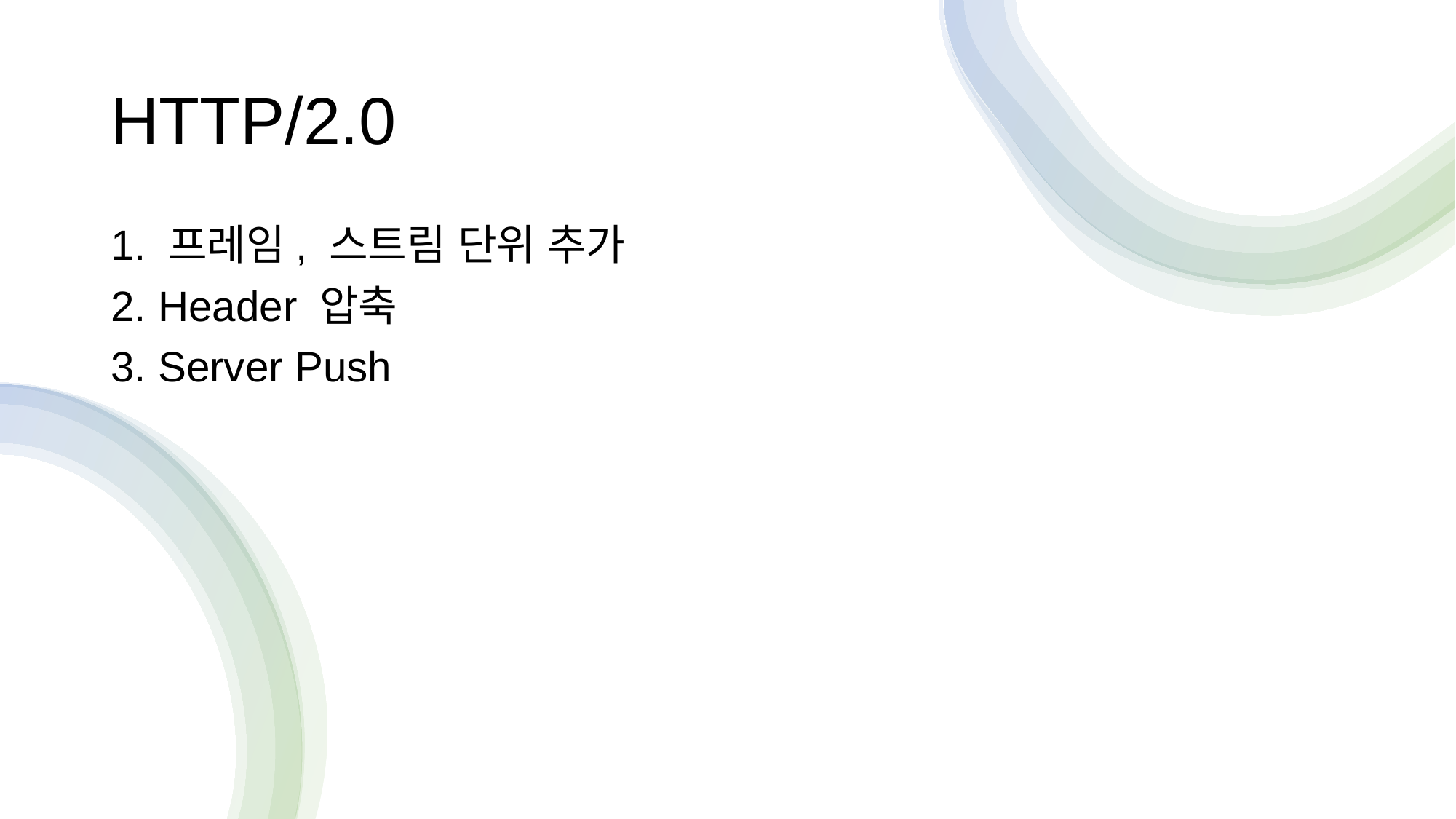

# HTTP/2.0
1. 프레임, 스트림 단위 추가
2. Header 압축
3. Server Push